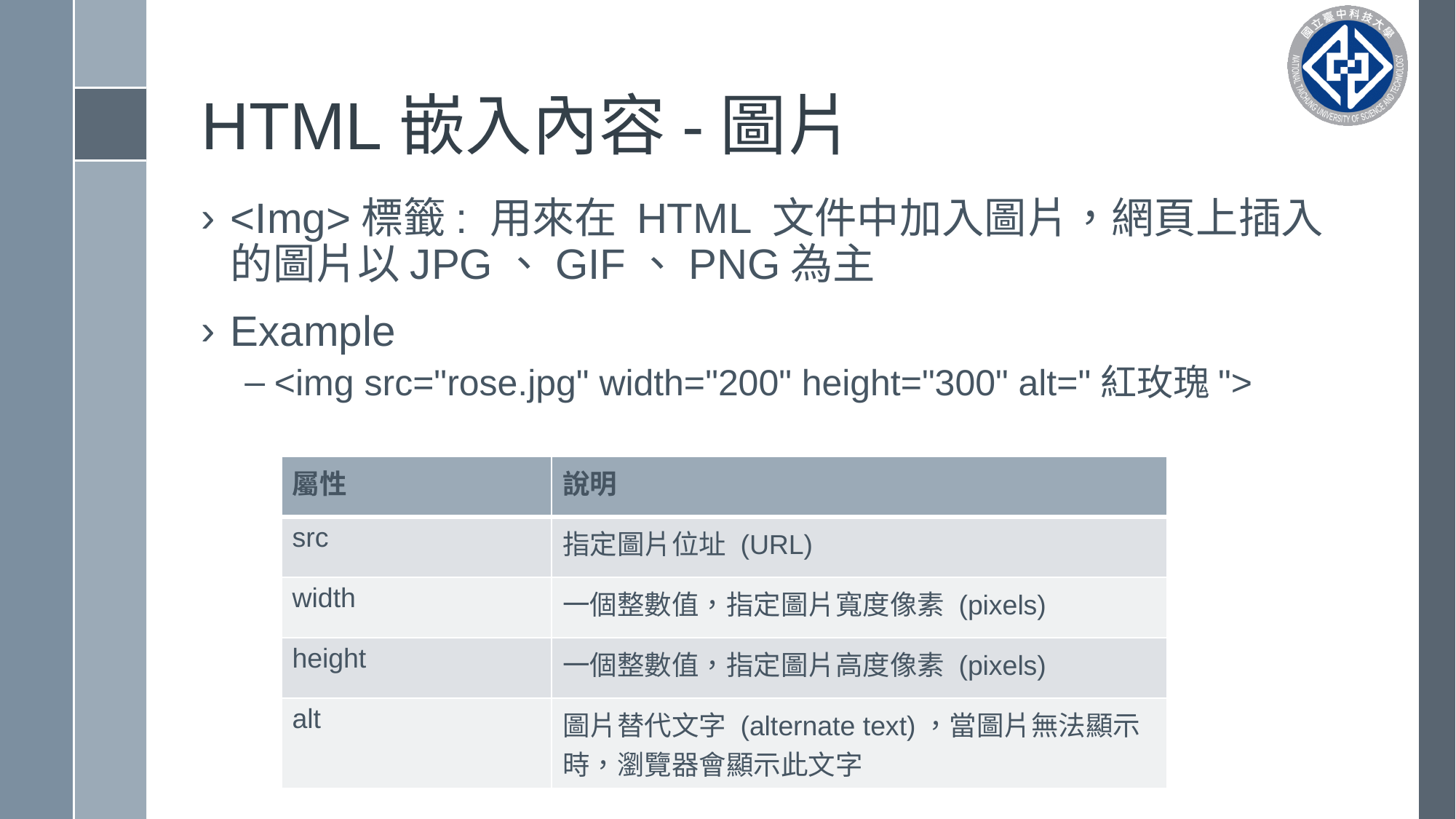

# HTML嵌入內容-圖片
<Img>標籤: 用來在 HTML 文件中加入圖片，網頁上插入的圖片以JPG、GIF、PNG為主
Example
<img src="rose.jpg" width="200" height="300" alt="紅玫瑰">

| 屬性 | 說明 |
| --- | --- |
| src | 指定圖片位址 (URL) |
| width | 一個整數值，指定圖片寬度像素 (pixels) |
| height | 一個整數值，指定圖片高度像素 (pixels) |
| alt | 圖片替代文字 (alternate text)，當圖片無法顯示時，瀏覽器會顯示此文字 |